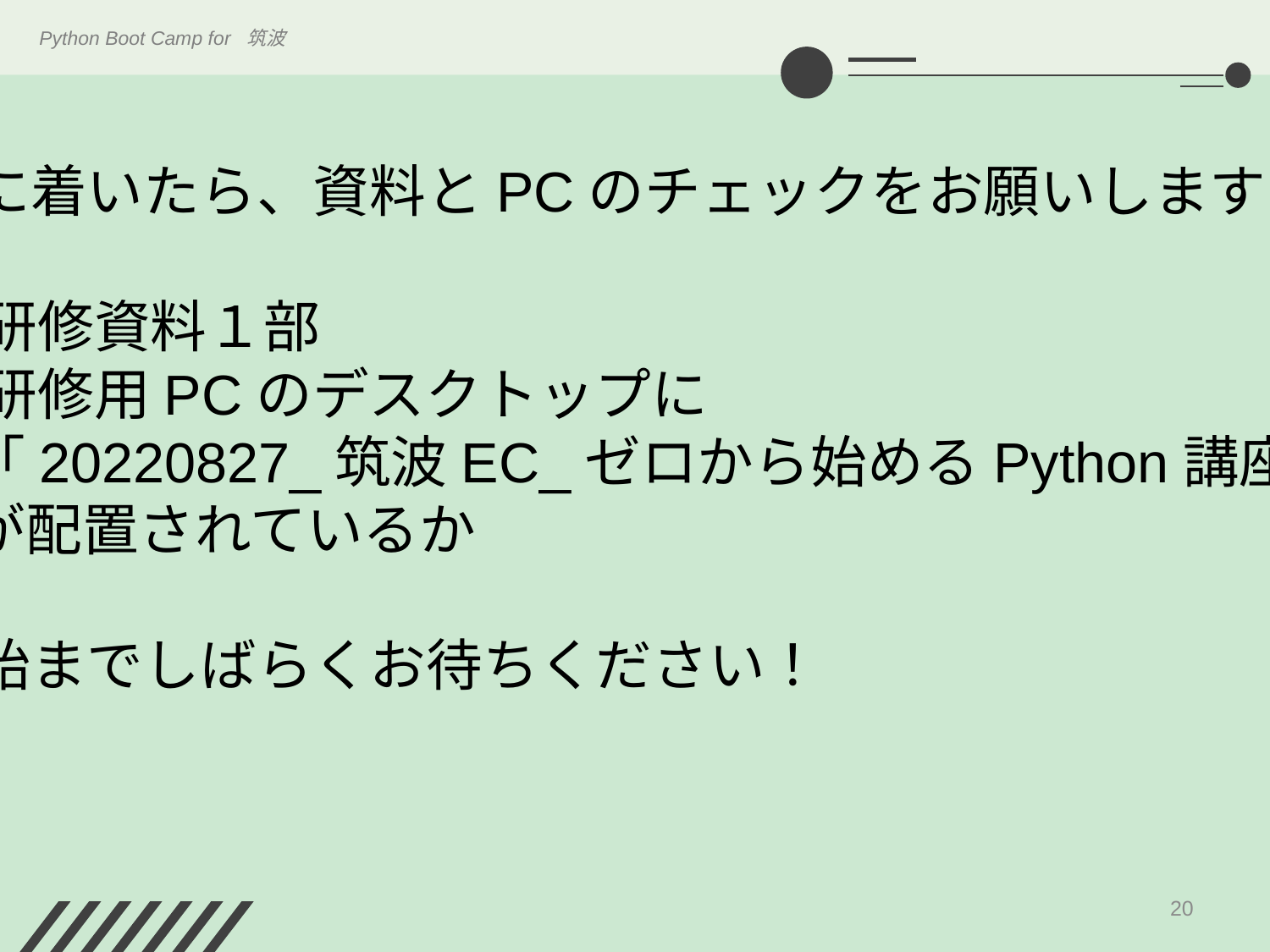

Python Boot Camp

席に着いたら、資料とPCのチェックをお願いします！

研修資料１部
研修用PCのデスクトップに
   「20220827_筑波EC_ゼロから始めるPython講座」
   が配置されているか

開始までしばらくお待ちください！
20